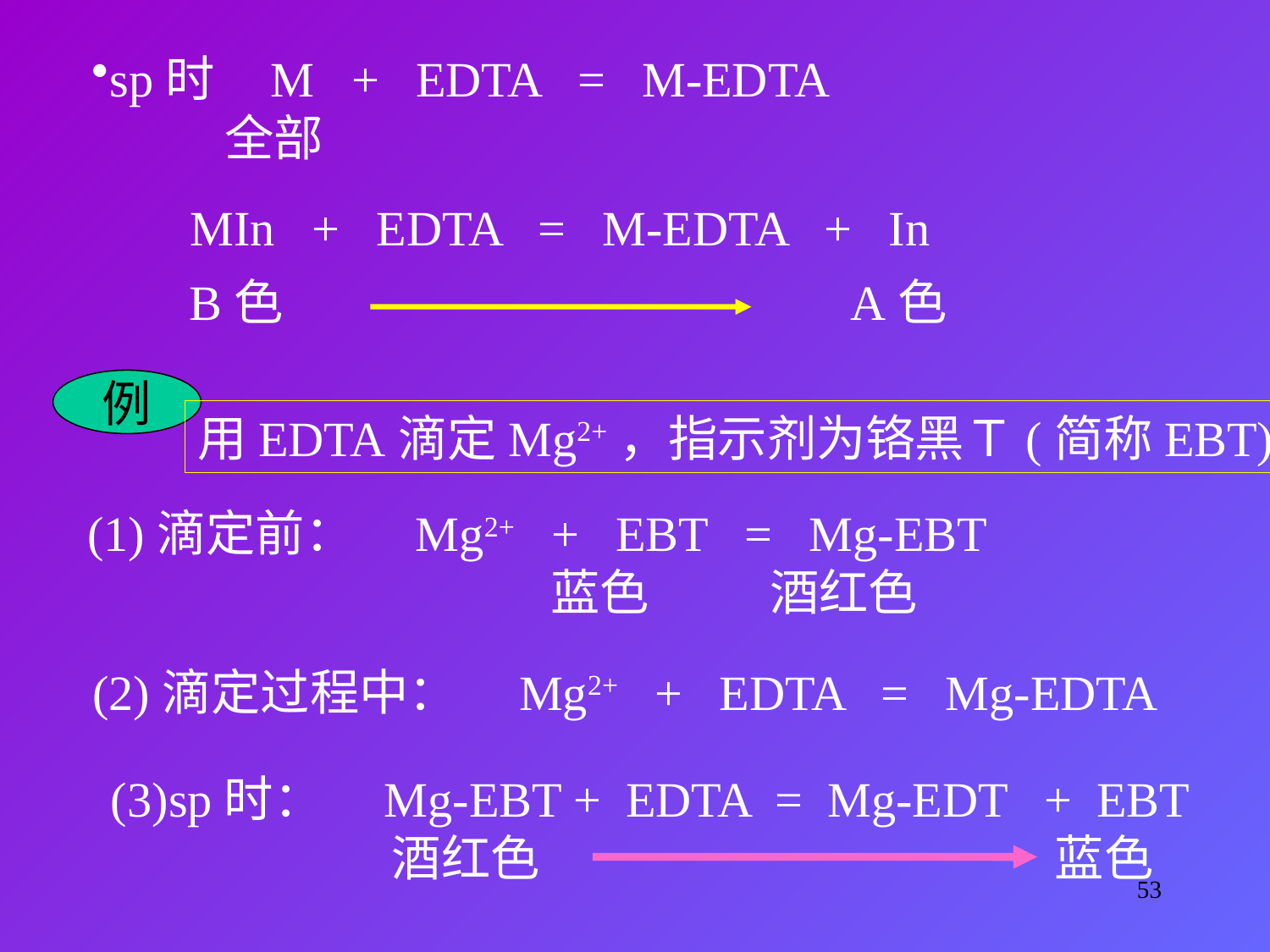

sp时    M   +   EDTA   =   M-EDTA
           全部
MIn   +   EDTA   =   M-EDTA   +   In
B色　　　                                     A色

例
用EDTA滴定Mg2+，指示剂为铬黑Ｔ(简称EBT)
(1)滴定前：　Mg2+   +   EBT   =   Mg-EBT
                                         蓝色　  　酒红色
(2)滴定过程中：　Mg2+   +   EDTA   =   Mg-EDTA
(3)sp时：　Mg-EBT +  EDTA  =  Mg-EDT   +  EBT
                    　酒红色　　　　　　　　　　  蓝色

53